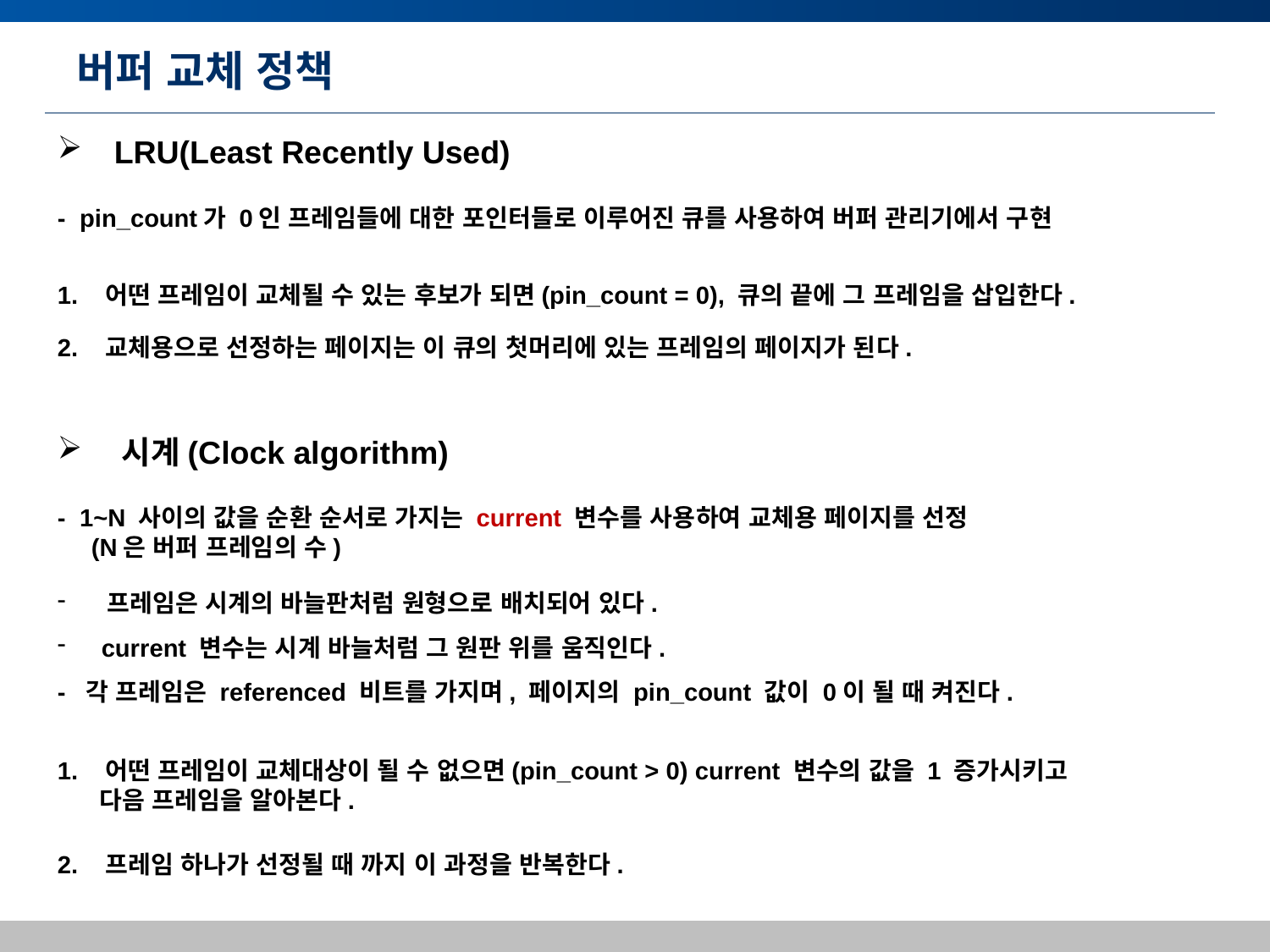

# 버퍼 교체 정책
   LRU(Least Recently Used)
-  pin_count가 0인 프레임들에 대한 포인터들로 이루어진 큐를 사용하여 버퍼 관리기에서 구현
1.   어떤 프레임이 교체될 수 있는 후보가 되면(pin_count = 0), 큐의 끝에 그 프레임을 삽입한다.
2.   교체용으로 선정하는 페이지는 이 큐의 첫머리에 있는 프레임의 페이지가 된다.
   시계(Clock algorithm)
-  1~N 사이의 값을 순환 순서로 가지는 current 변수를 사용하여 교체용 페이지를 선정
    (N은 버퍼 프레임의 수)
  프레임은 시계의 바늘판처럼 원형으로 배치되어 있다.
  current 변수는 시계 바늘처럼 그 원판 위를 움직인다.
-  각 프레임은 referenced 비트를 가지며, 페이지의 pin_count 값이 0이 될 때 켜진다.
1.   어떤 프레임이 교체대상이 될 수 없으면(pin_count > 0) current 변수의 값을 1 증가시키고
      다음 프레임을 알아본다.
2.   프레임 하나가 선정될 때 까지 이 과정을 반복한다.